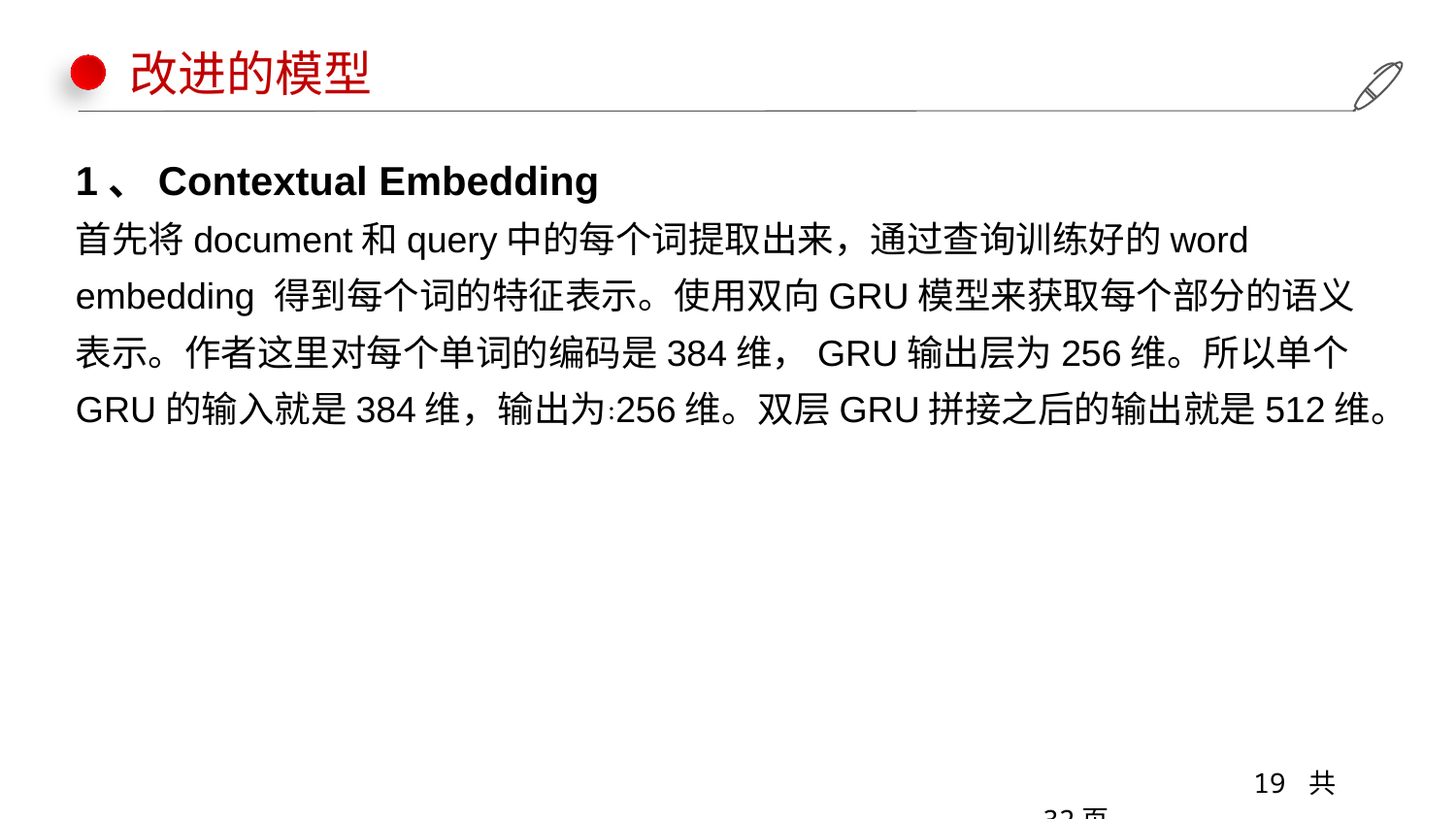

改进的模型

1、Contextual Embedding
⾸先将document和query中的每个词提取出来，通过查询训练好的word embedding 得到每个词的特征表⽰。使⽤双向GRU模型来获取每个部分的语义表⽰。作者这⾥对每个单词的编码是384维，GRU输出层为256维。所以单个GRU的输⼊就是384维，输出为256维。双层GRU拼接之后的输出就是512维。
:
	    19 共32页